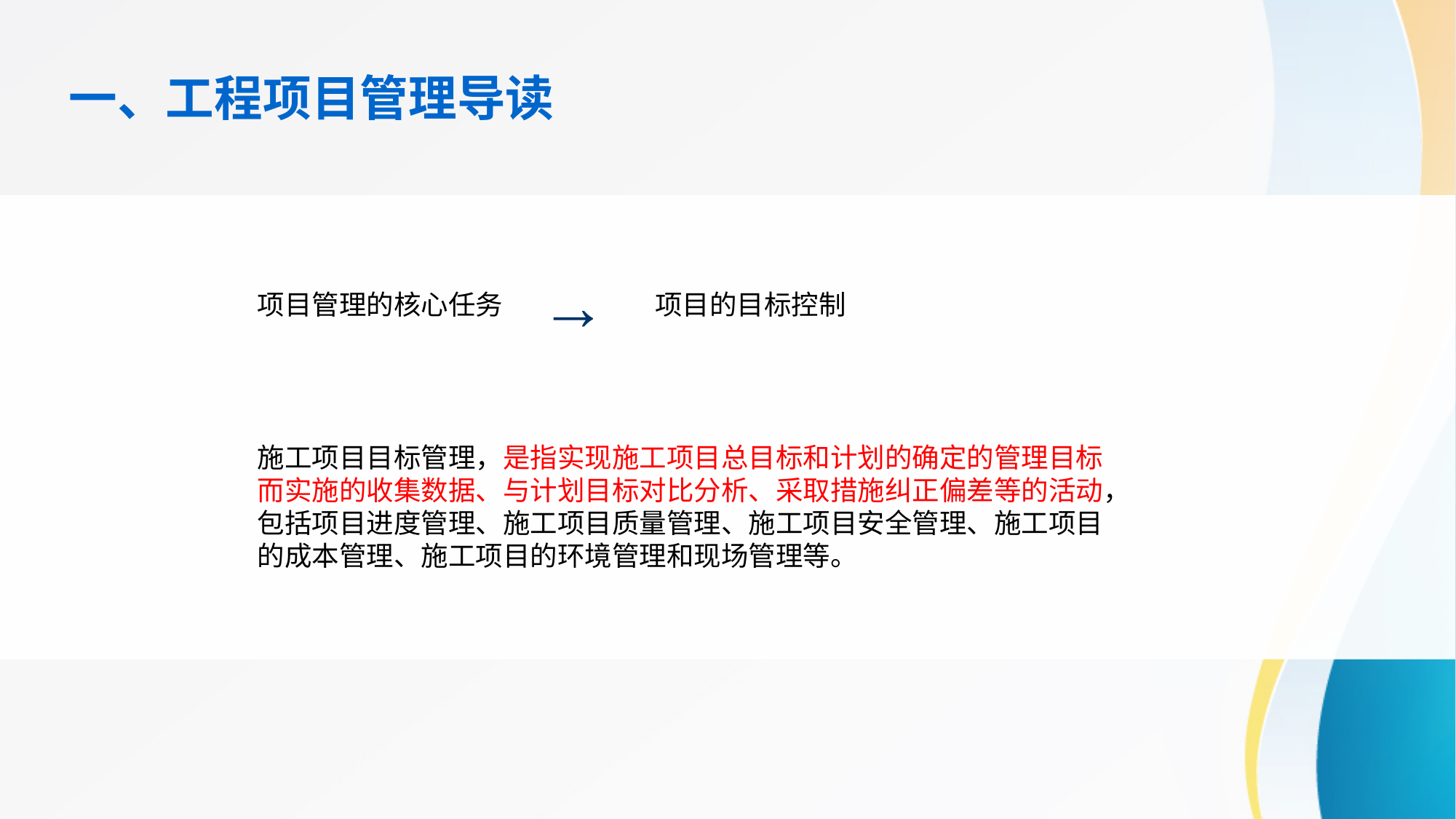

一、工程项目管理导读
→
→
项目管理的核心任务
项目的目标控制
施工项目目标管理，是指实现施工项目总目标和计划的确定的管理目标而实施的收集数据、与计划目标对比分析、采取措施纠正偏差等的活动，包括项目进度管理、施工项目质量管理、施工项目安全管理、施工项目的成本管理、施工项目的环境管理和现场管理等。